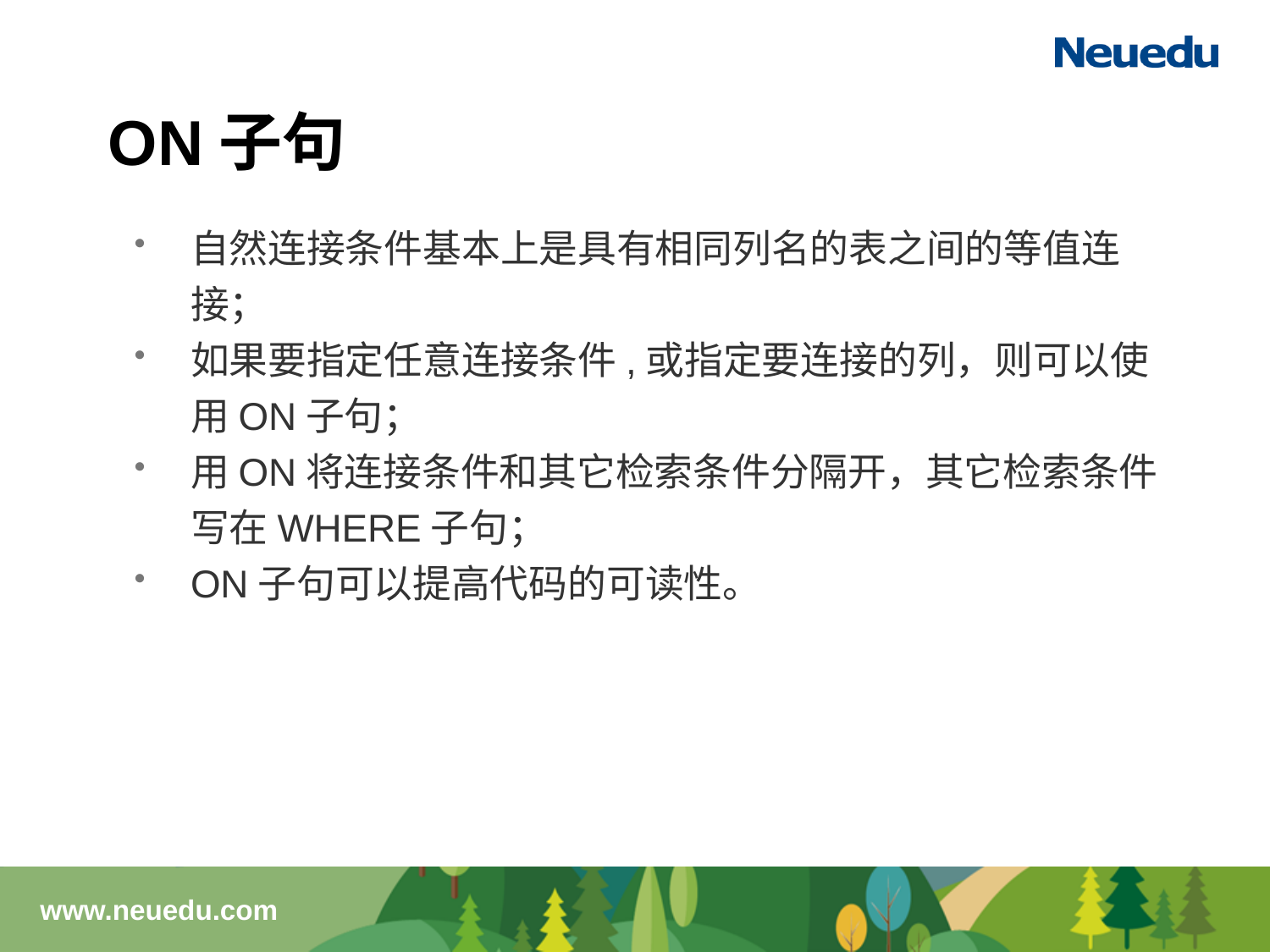

# ON子句
自然连接条件基本上是具有相同列名的表之间的等值连接；
如果要指定任意连接条件,或指定要连接的列，则可以使用ON子句；
用ON将连接条件和其它检索条件分隔开，其它检索条件写在WHERE子句；
ON子句可以提高代码的可读性。